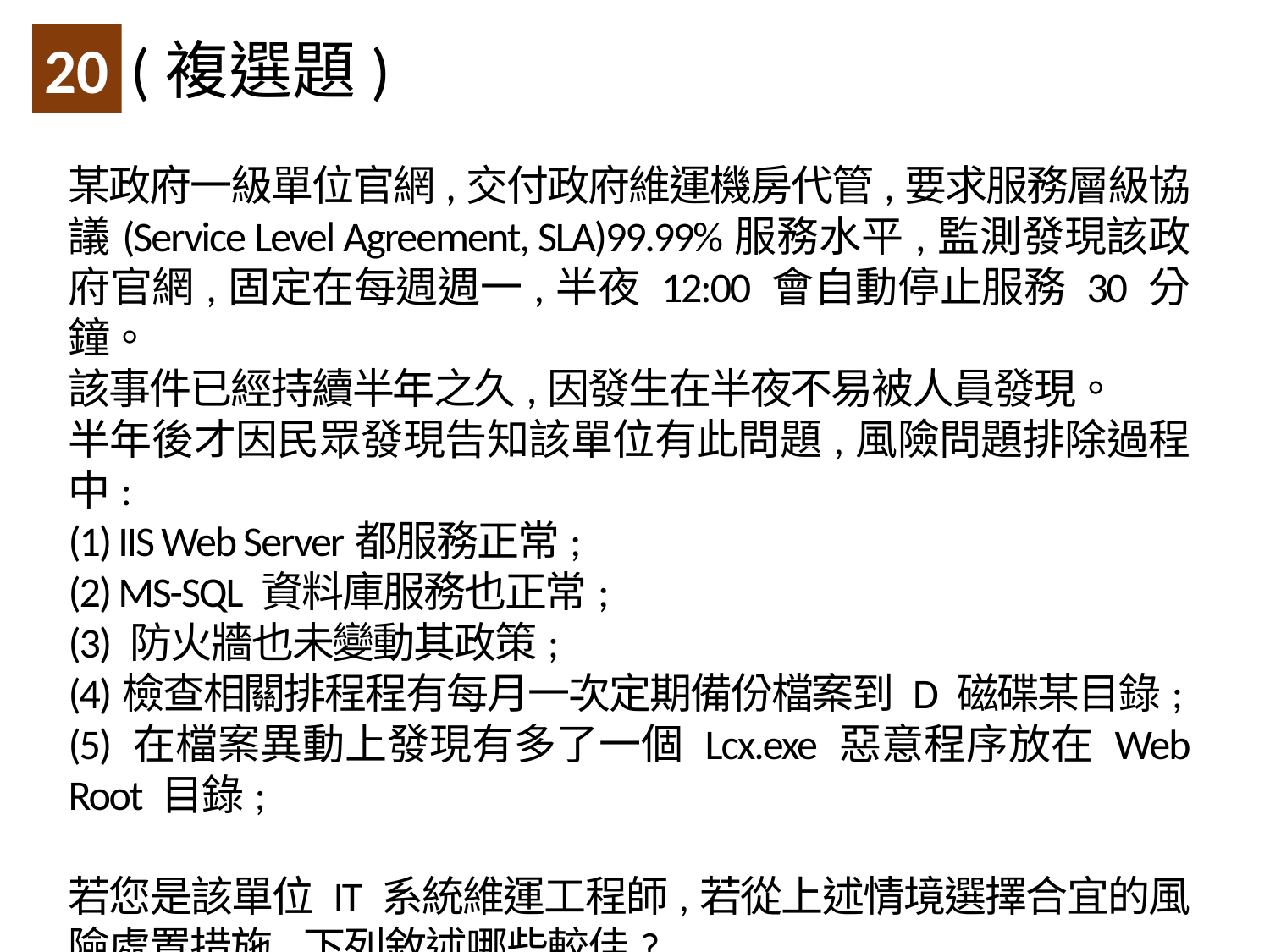

(複選題)
20
某政府一級單位官網,交付政府維運機房代管,要求服務層級協議(Service Level Agreement, SLA)99.99%服務水平,監測發現該政府官網,固定在每週週一,半夜 12:00 會自動停止服務 30 分鐘。
該事件已經持續半年之久,因發生在半夜不易被人員發現。
半年後才因民眾發現告知該單位有此問題,風險問題排除過程中:
(1) IIS Web Server都服務正常;
(2) MS-SQL 資料庫服務也正常;
(3) 防火牆也未變動其政策;
(4)檢查相關排程程有每月一次定期備份檔案到 D 磁碟某目錄;
(5) 在檔案異動上發現有多了一個 Lcx.exe 惡意程序放在 Web Root 目錄;

若您是該單位 IT 系統維運工程師,若從上述情境選擇合宜的風險處置措施,下列敘述哪些較佳?